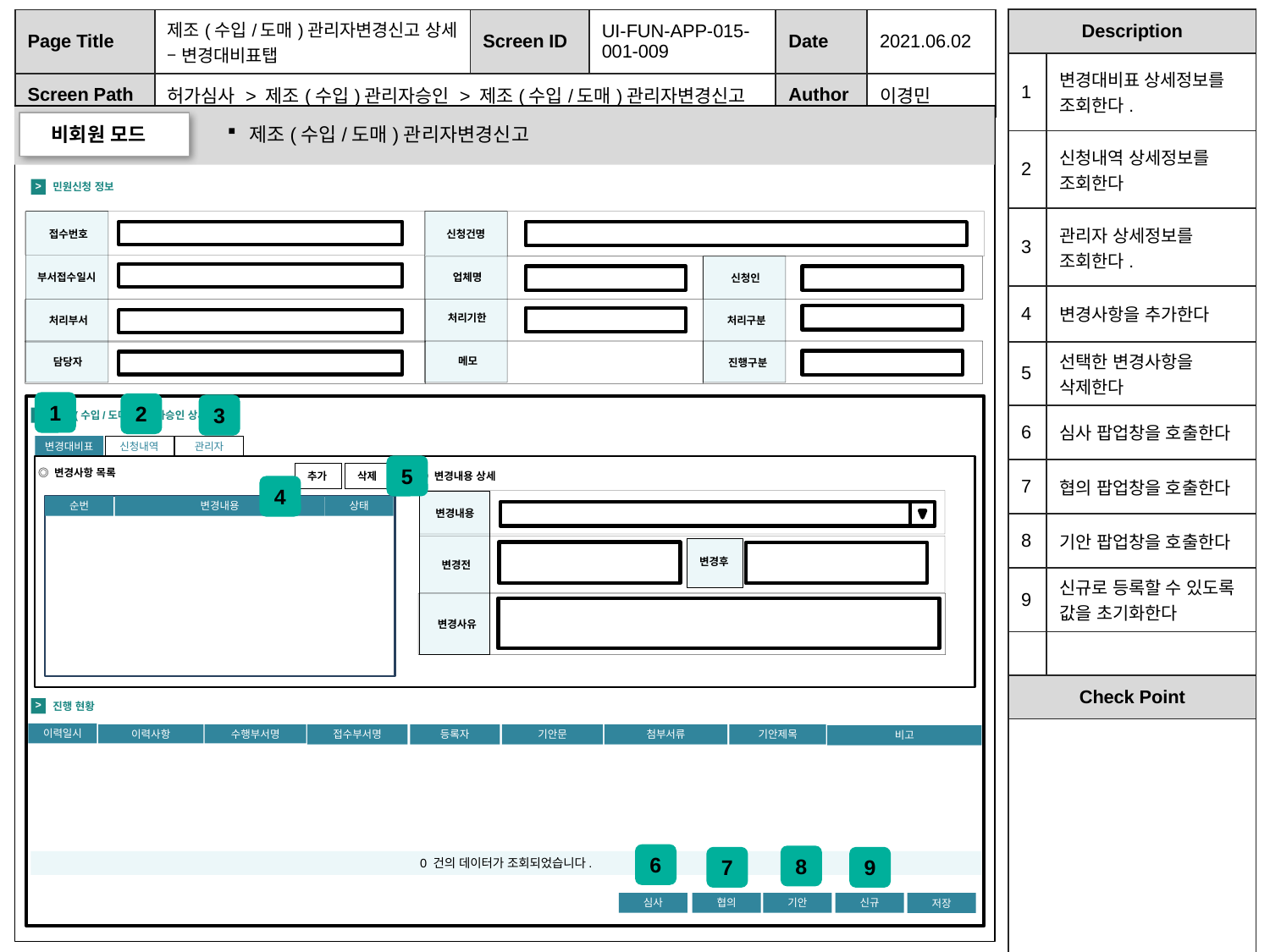

| Description |  |
| --- | --- |
| 1 | 변경대비표 상세정보를 조회한다. |
| 2 | 신청내역 상세정보를 조회한다 |
| 3 | 관리자 상세정보를 조회한다. |
| 4 | 변경사항을 추가한다 |
| 5 | 선택한 변경사항을 삭제한다 |
| 6 | 심사 팝업창을 호출한다 |
| 7 | 협의 팝업창을 호출한다 |
| 8 | 기안 팝업창을 호출한다 |
| 9 | 신규로 등록할 수 있도록 값을 초기화한다 |
|  |  |
| Check Point |  |
|  |  |
| Page Title | 제조(수입/도매)관리자변경신고 상세 – 변경대비표탭 | Screen ID | UI-FUN-APP-015-001-009 | Date | 2021.06.02 |
| --- | --- | --- | --- | --- | --- |
| Screen Path | 허가심사 > 제조(수입)관리자승인 > 제조(수입/도매)관리자변경신고 |  |  | Author | 이경민 |

비회원 모드
제조(수입/도매)관리자변경신고
민원신청 정보
>

접수번호
신청건명

업체명
부서접수일시
신청인

처리기한

처리구분

처리부서

메모
담당자
진행구분

1
2
3

제조(수입/도매)관리자승인 상세내역
>
변경대비표
신청내역
관리자
5

◎ 변경사항 목록
◎ 변경내용 상세
삭제
추가
4

순번
변경내용
상태
변경내용

변경후
변경전

변경사유
진행 현황
>
이력일시
접수부서명
등록자
기안문
첨부서류
기안제목
이력사항
수행부서명
비고
6
8
9
7
0 건의 데이터가 조회되었습니다.
심사
협의
기안
신규
저장